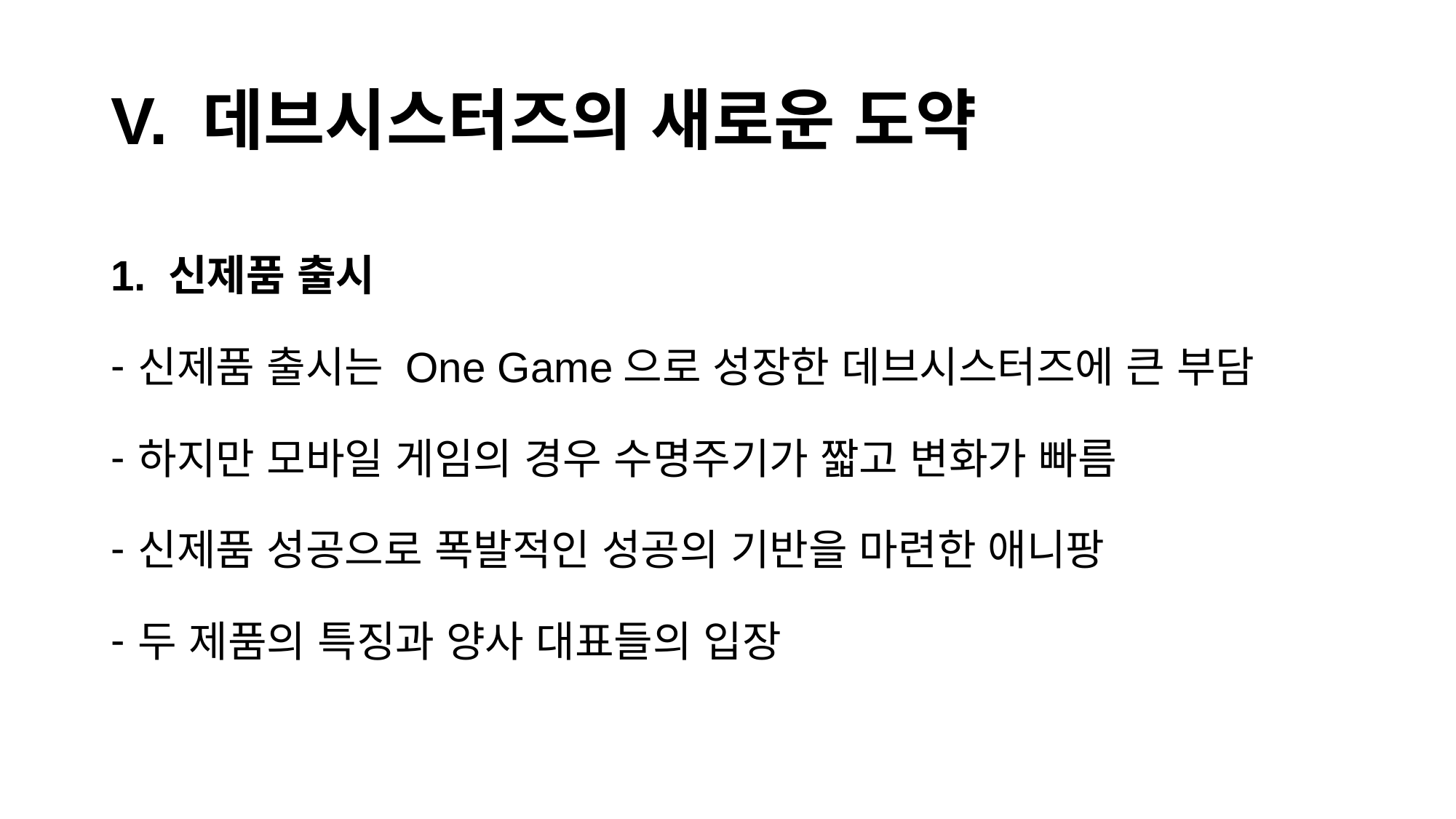

# V. 데브시스터즈의 새로운 도약
1. 신제품 출시
신제품 출시는 One Game으로 성장한 데브시스터즈에 큰 부담
하지만 모바일 게임의 경우 수명주기가 짧고 변화가 빠름
신제품 성공으로 폭발적인 성공의 기반을 마련한 애니팡
두 제품의 특징과 양사 대표들의 입장